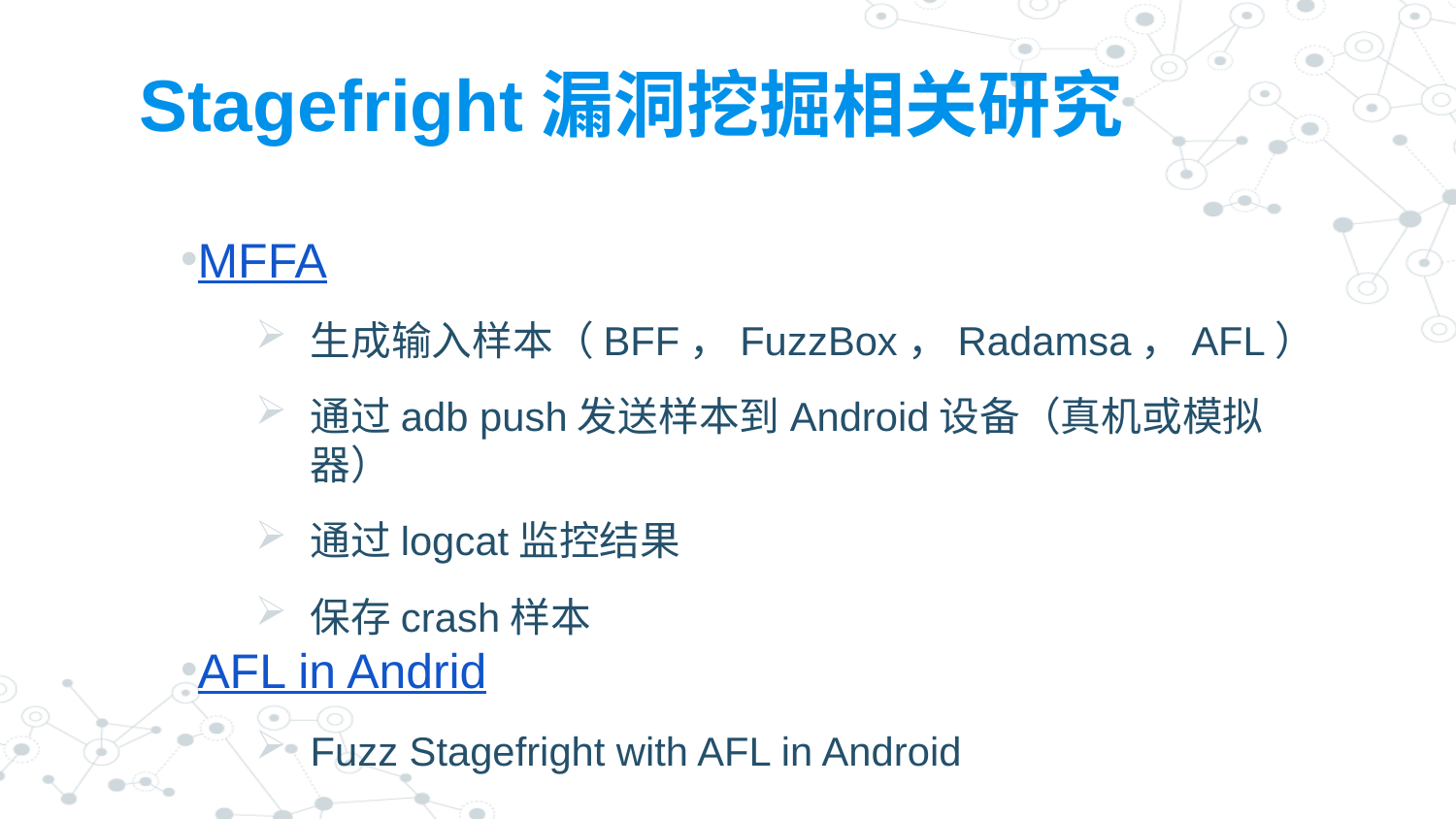

# Stagefright漏洞挖掘相关研究
MFFA
生成输入样本（BFF，FuzzBox，Radamsa，AFL）
通过adb push发送样本到Android设备（真机或模拟器）
通过logcat监控结果
保存crash样本
AFL in Andrid
Fuzz Stagefright with AFL in Android